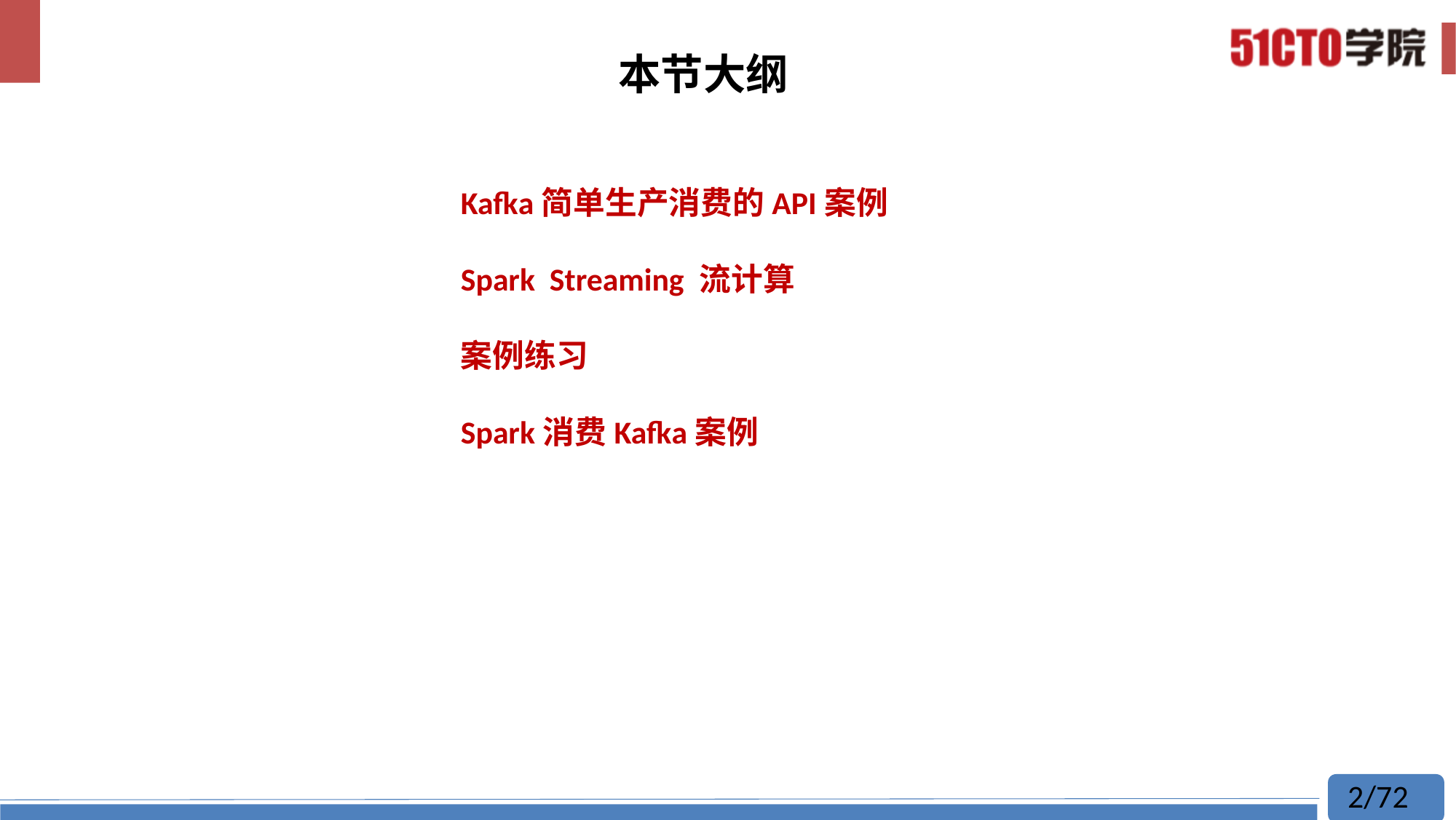

# 本节大纲
Kafka简单生产消费的API案例

Spark  Streaming 流计算

案例练习

Spark消费Kafka案例